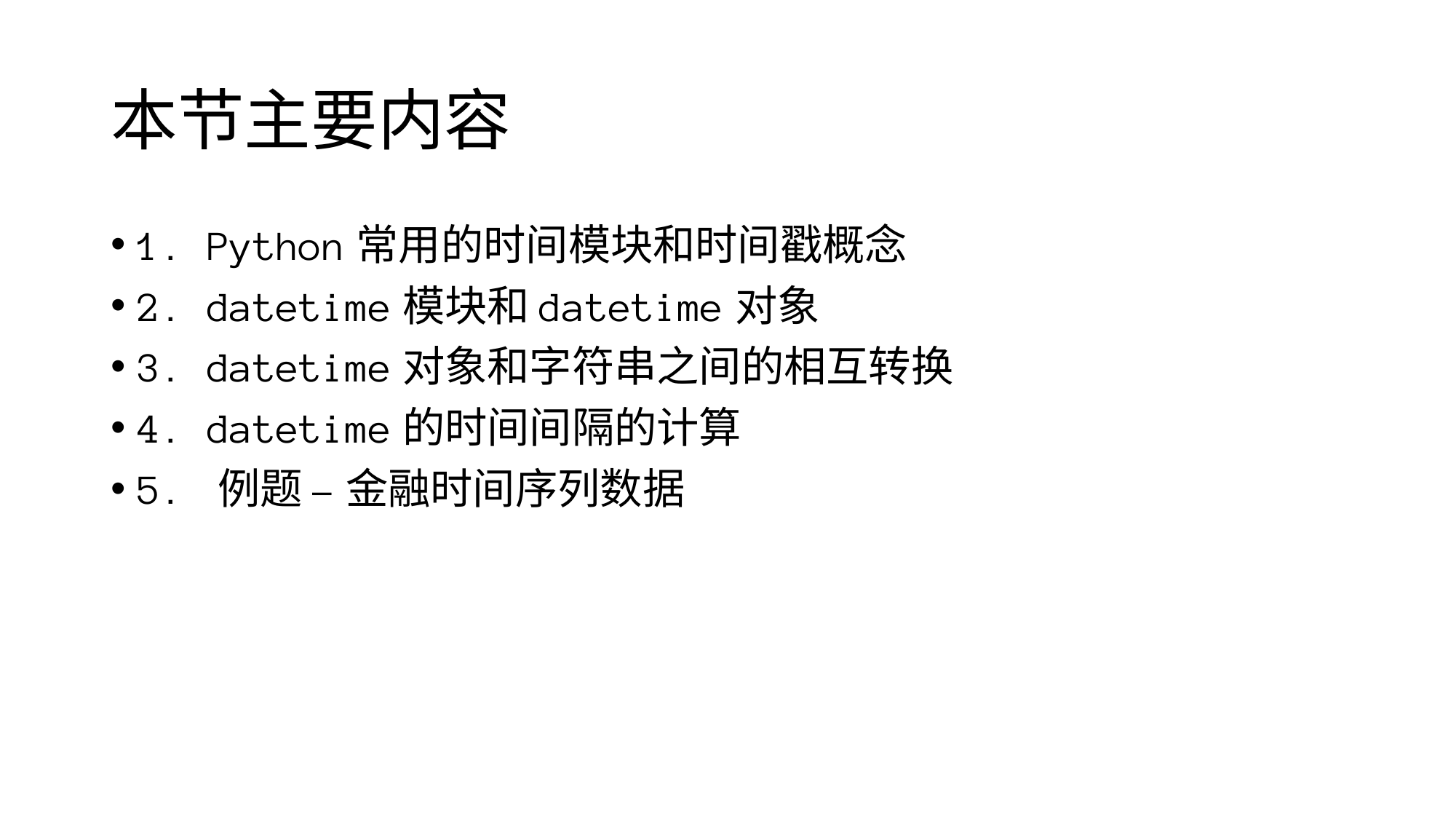

# 本节主要内容
1. Python常用的时间模块和时间戳概念
2. datetime模块和datetime对象
3. datetime对象和字符串之间的相互转换
4. datetime的时间间隔的计算
5. 例题-金融时间序列数据